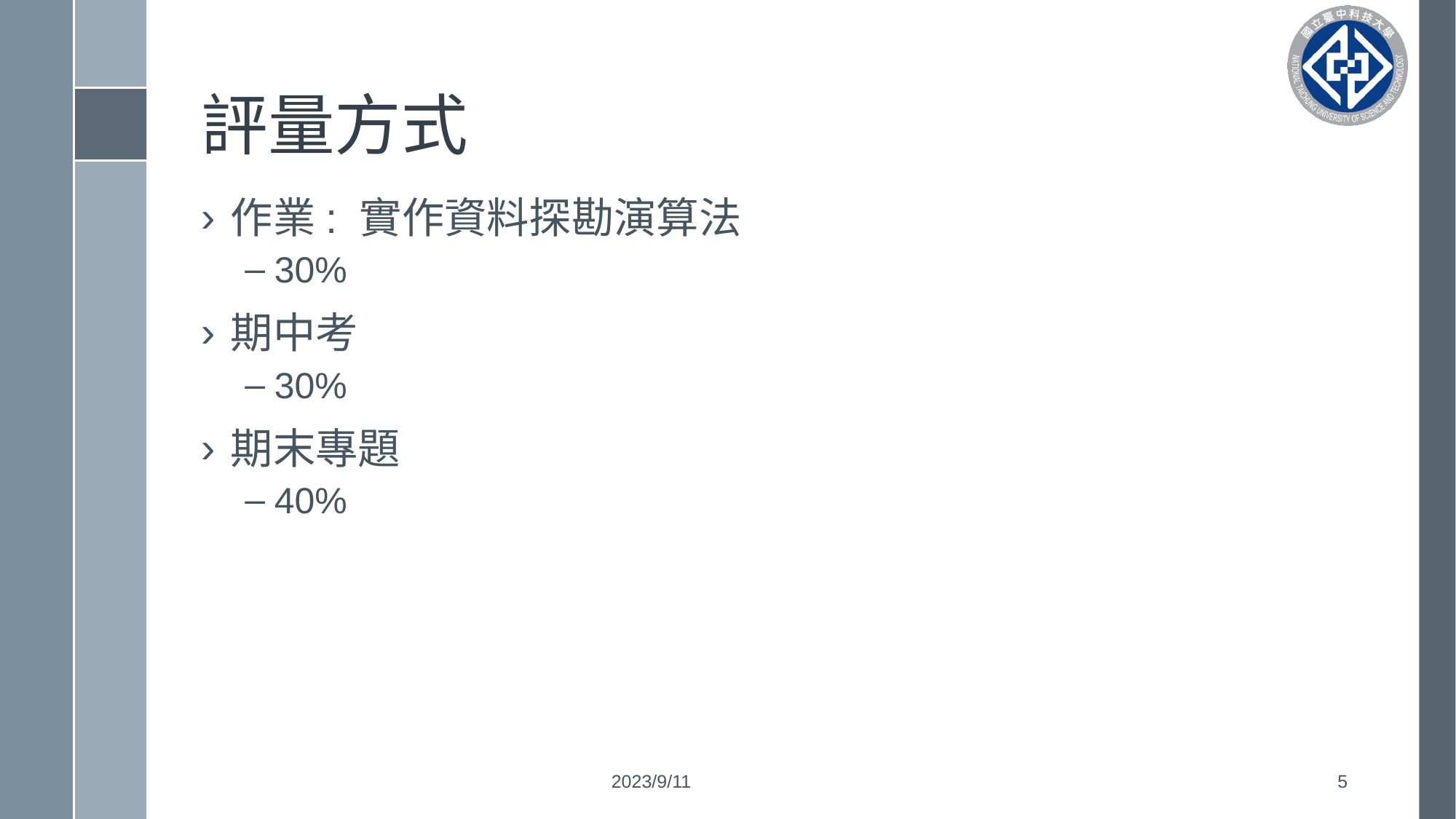

# 評量方式
作業: 實作資料探勘演算法
30%
期中考
30%
期末專題
40%

2023/9/11
5